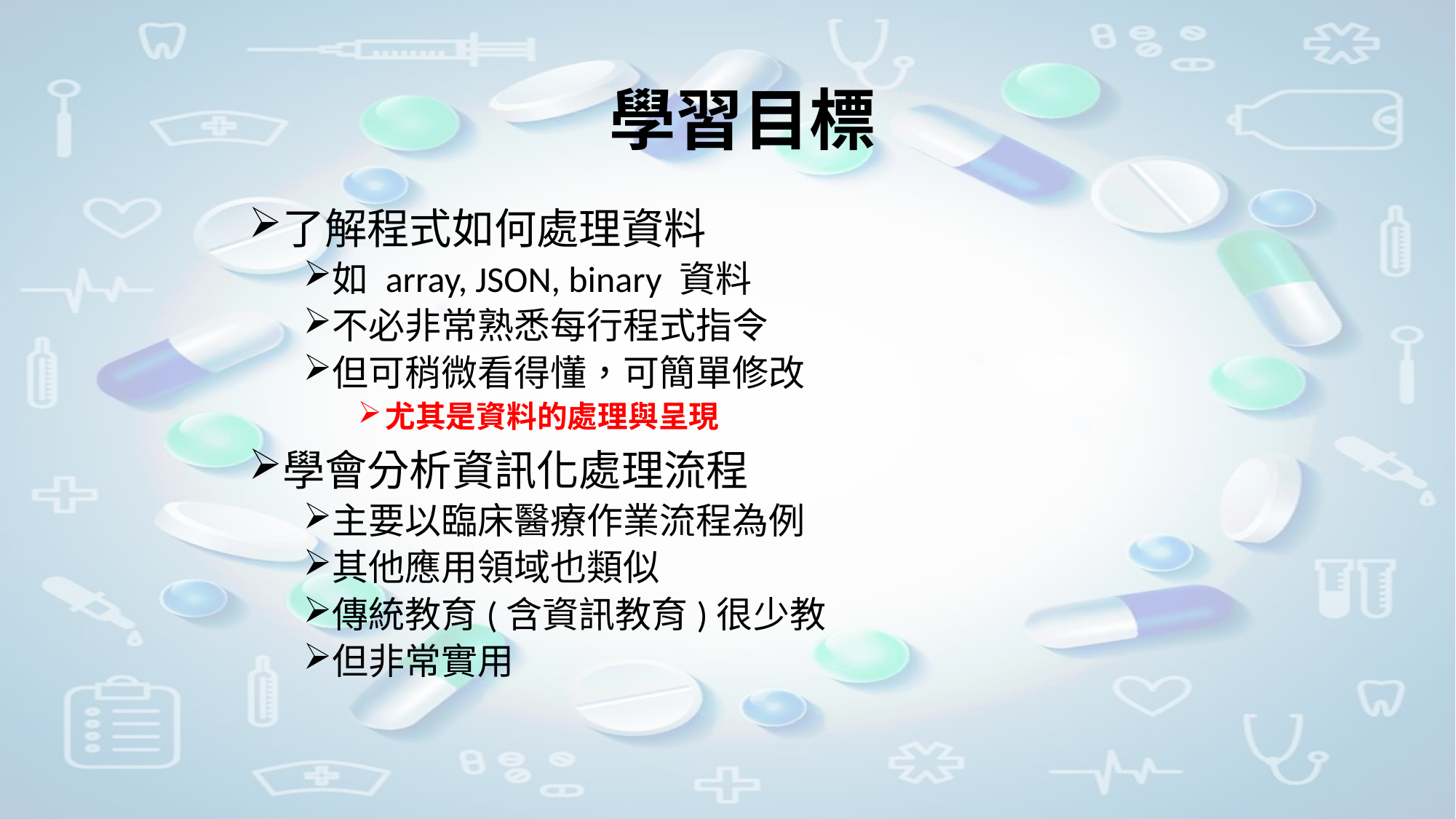

# 學習目標
了解程式如何處理資料
如 array, JSON, binary 資料
不必非常熟悉每行程式指令
但可稍微看得懂，可簡單修改
尤其是資料的處理與呈現
學會分析資訊化處理流程
主要以臨床醫療作業流程為例
其他應用領域也類似
傳統教育(含資訊教育)很少教
但非常實用